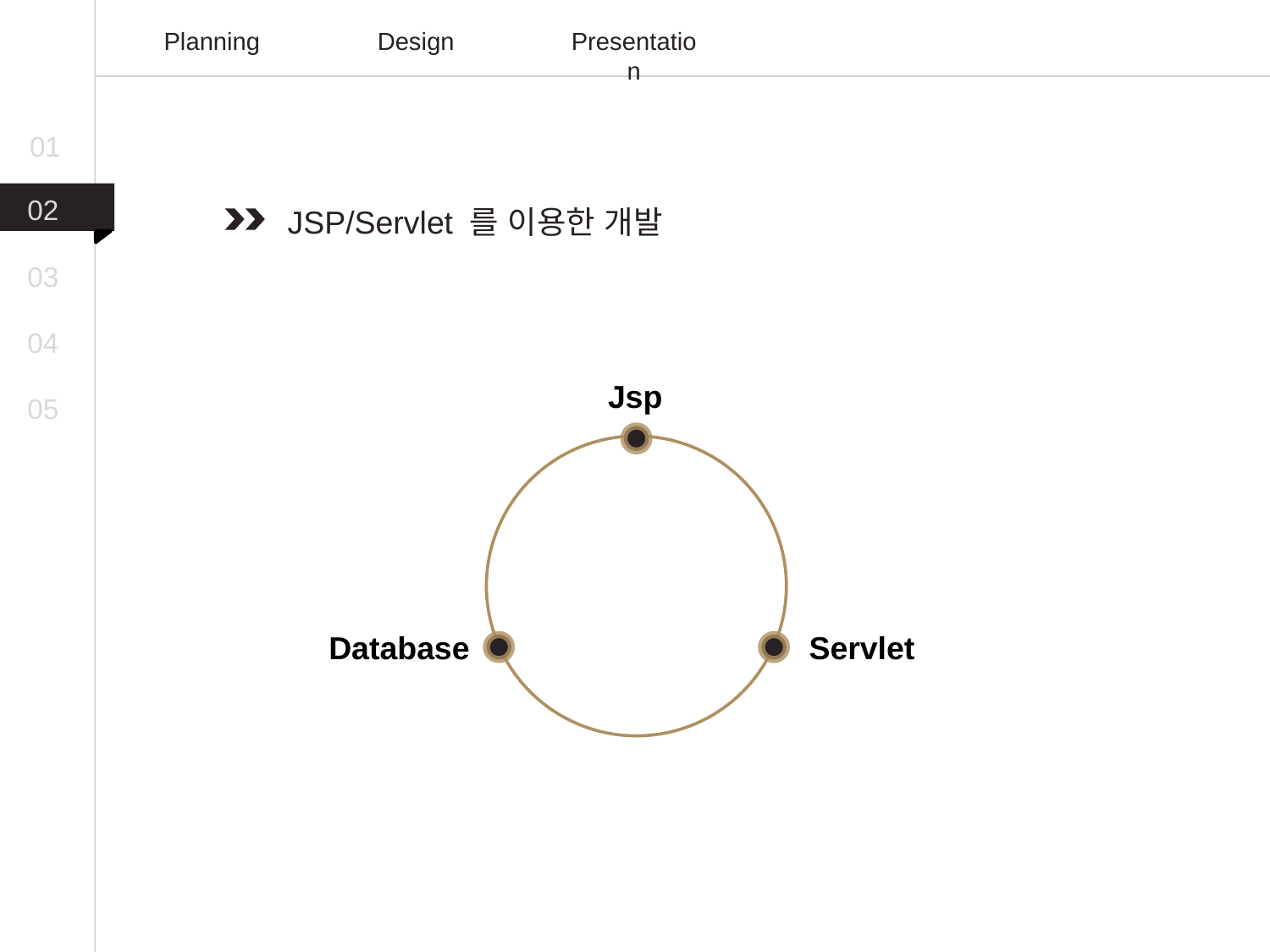

Planning
Design
Presentation
01

02
JSP/Servlet 를 이용한 개발

03
04
Jsp
05

Database
Servlet